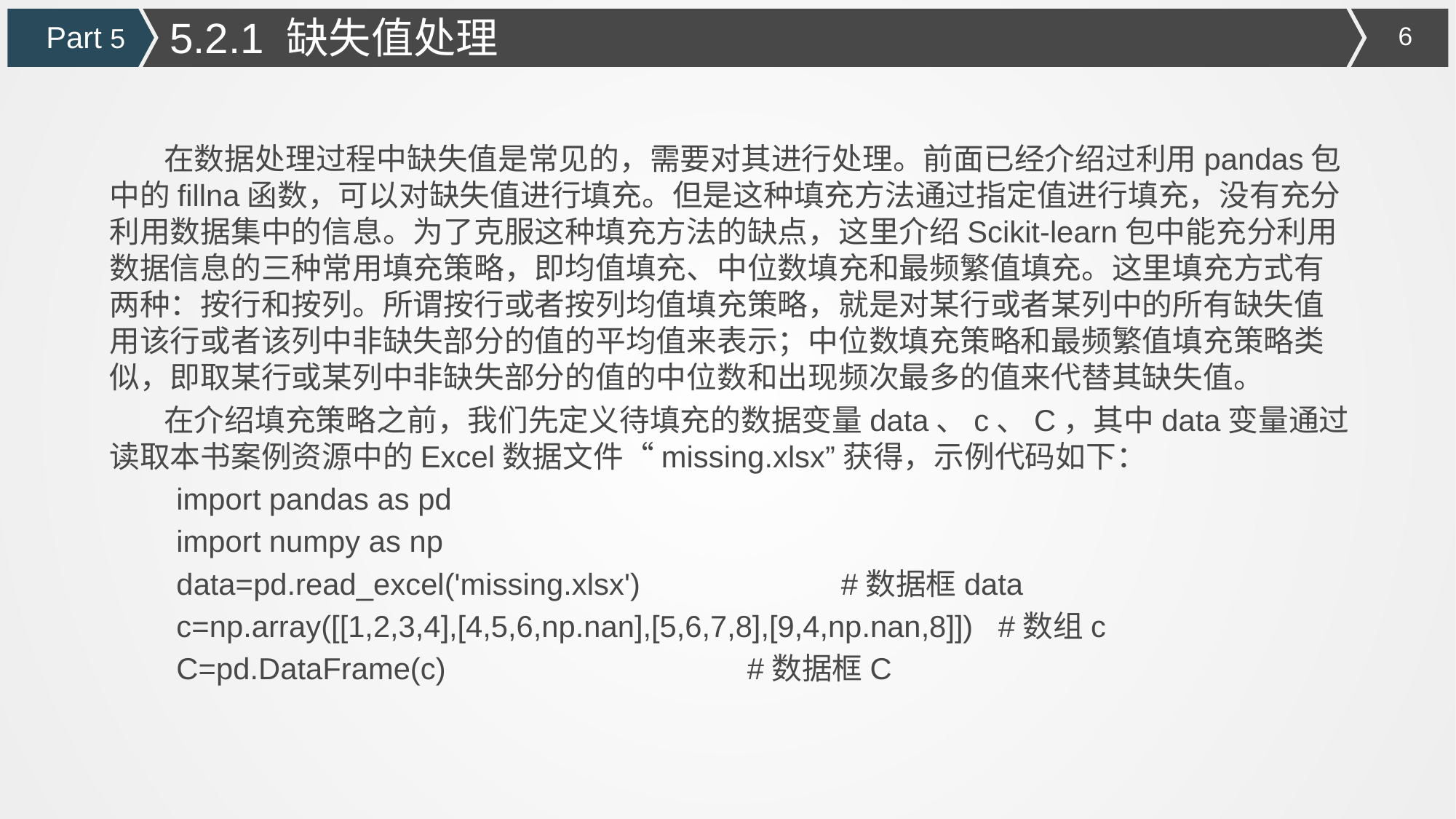

5.2.1 缺失值处理
Part 5
       在数据处理过程中缺失值是常见的，需要对其进行处理。前面已经介绍过利用pandas包中的fillna函数，可以对缺失值进行填充。但是这种填充方法通过指定值进行填充，没有充分利用数据集中的信息。为了克服这种填充方法的缺点，这里介绍Scikit-learn包中能充分利用数据信息的三种常用填充策略，即均值填充、中位数填充和最频繁值填充。这里填充方式有两种：按行和按列。所谓按行或者按列均值填充策略，就是对某行或者某列中的所有缺失值用该行或者该列中非缺失部分的值的平均值来表示；中位数填充策略和最频繁值填充策略类似，即取某行或某列中非缺失部分的值的中位数和出现频次最多的值来代替其缺失值。
       在介绍填充策略之前，我们先定义待填充的数据变量data、c、C，其中data变量通过读取本书案例资源中的Excel数据文件“missing.xlsx”获得，示例代码如下：
        import pandas as pd
        import numpy as np
        data=pd.read_excel('missing.xlsx')                        #数据框data
        c=np.array([[1,2,3,4],[4,5,6,np.nan],[5,6,7,8],[9,4,np.nan,8]])   #数组c
        C=pd.DataFrame(c)                                    #数据框C